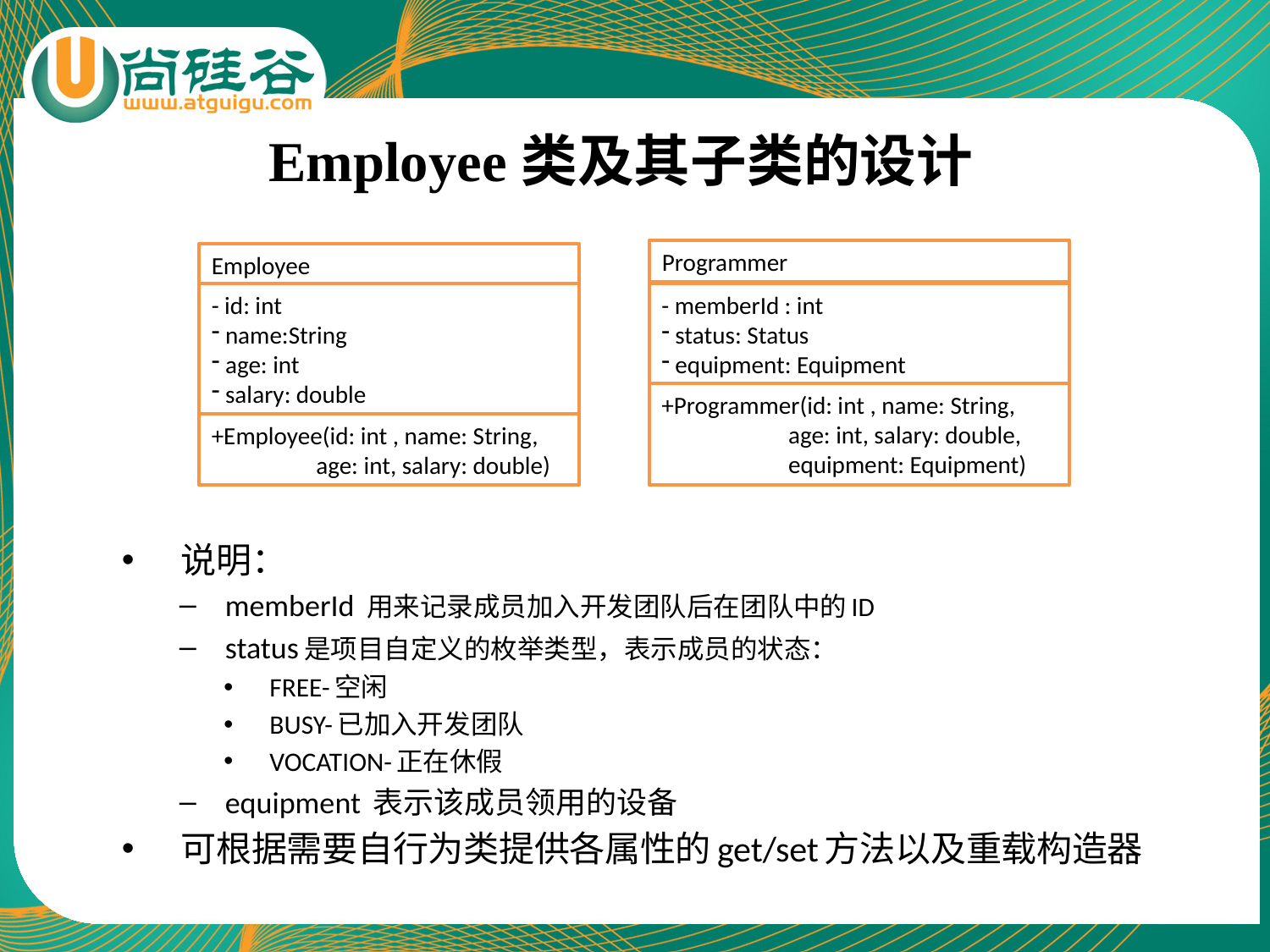

# Employee类及其子类的设计

说明：
memberId 用来记录成员加入开发团队后在团队中的ID
status是项目自定义的枚举类型，表示成员的状态：
FREE-空闲
BUSY-已加入开发团队
VOCATION-正在休假
equipment 表示该成员领用的设备
可根据需要自行为类提供各属性的get/set方法以及重载构造器
Programmer
Employee
- id: int
 name:String
 age: int
 salary: double
- memberId : int
 status: Status
 equipment: Equipment
+Programmer(id: int , name: String,
                       age: int, salary: double,
                       equipment: Equipment)
+Employee(id: int , name: String,
                   age: int, salary: double)